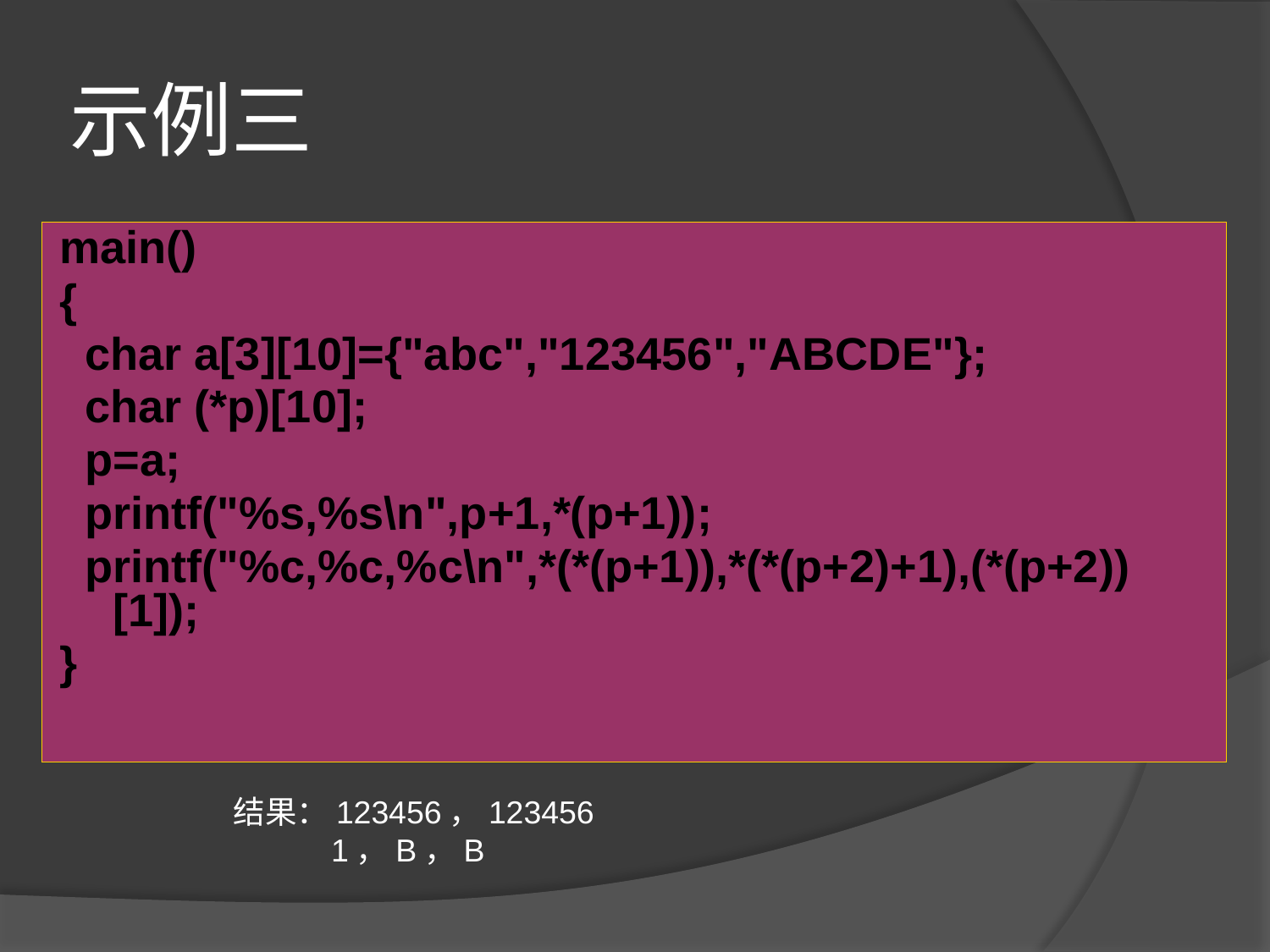

# 示例三
main()
{
  char a[3][10]={"abc","123456","ABCDE"};
  char (*p)[10];
  p=a;
  printf("%s,%s\n",p+1,*(p+1));
  printf("%c,%c,%c\n",*(*(p+1)),*(*(p+2)+1),(*(p+2))[1]);
}
结果：123456，123456
           1，B，B